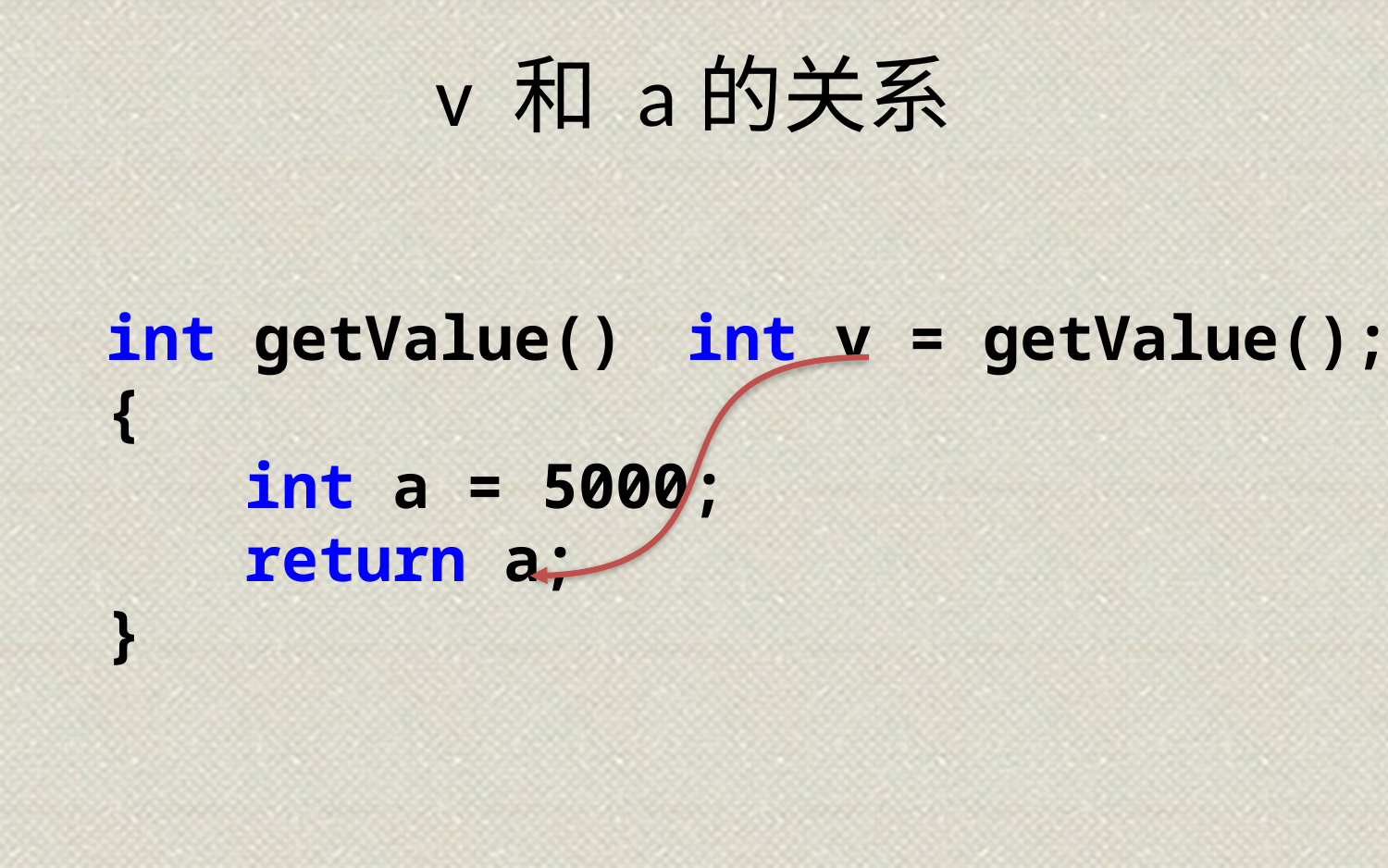

# v 和 a的关系
int getValue()
{
	int a = 5000;
	return a;
}

int v = getValue();